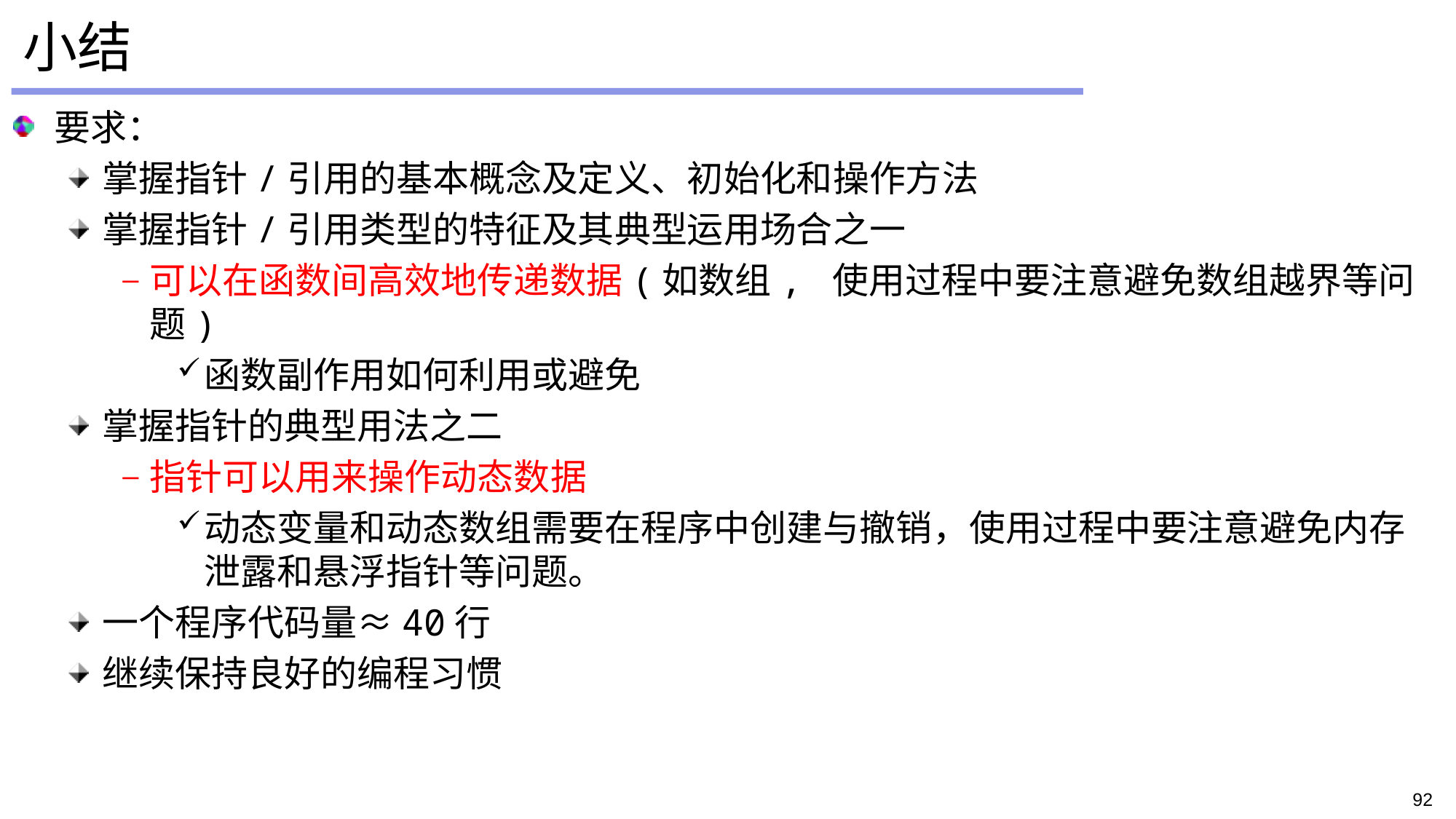

# 小结
要求：
掌握指针/引用的基本概念及定义、初始化和操作方法
掌握指针/引用类型的特征及其典型运用场合之一
可以在函数间高效地传递数据(如数组, 使用过程中要注意避免数组越界等问题)
函数副作用如何利用或避免
掌握指针的典型用法之二
指针可以用来操作动态数据
动态变量和动态数组需要在程序中创建与撤销，使用过程中要注意避免内存泄露和悬浮指针等问题。
一个程序代码量≈40行
继续保持良好的编程习惯
92